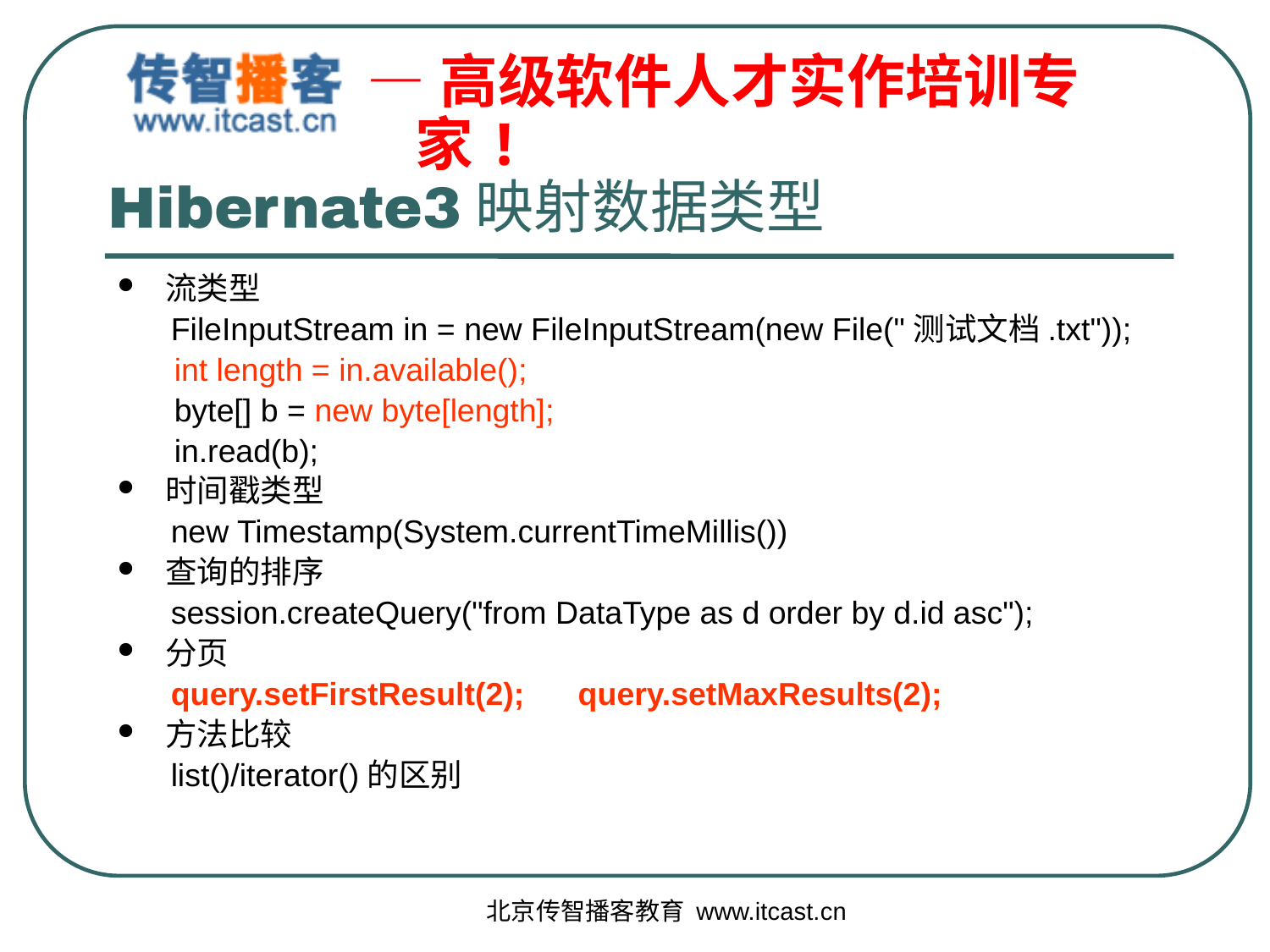

# Hibernate3映射数据类型
流类型
      FileInputStream in = new FileInputStream(new File("测试文档.txt"));
	 int length = in.available();
	 byte[] b = new byte[length];
	 in.read(b);
时间戳类型
      new Timestamp(System.currentTimeMillis())
查询的排序
      session.createQuery("from DataType as d order by d.id asc");
分页
      query.setFirstResult(2);      query.setMaxResults(2);
方法比较
      list()/iterator()的区别
北京传智播客教育 www.itcast.cn